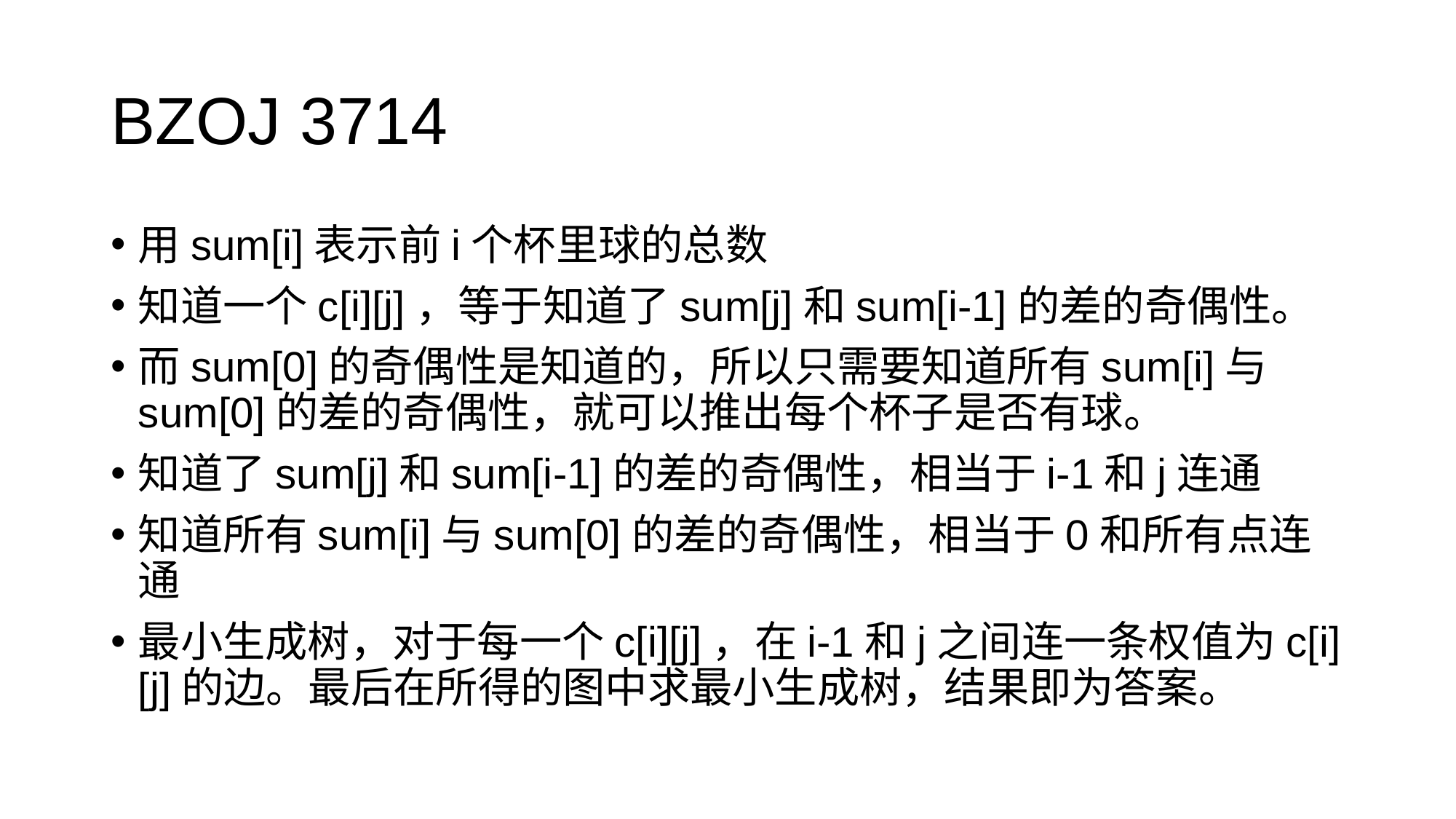

# BZOJ 3714
用sum[i]表示前i个杯里球的总数
知道一个c[i][j]，等于知道了sum[j]和sum[i-1]的差的奇偶性。
而sum[0]的奇偶性是知道的，所以只需要知道所有sum[i]与sum[0]的差的奇偶性，就可以推出每个杯子是否有球。
知道了sum[j]和sum[i-1]的差的奇偶性，相当于i-1和j连通
知道所有sum[i]与sum[0]的差的奇偶性，相当于0和所有点连通
最小生成树，对于每一个c[i][j]，在i-1和j之间连一条权值为c[i][j]的边。最后在所得的图中求最小生成树，结果即为答案。